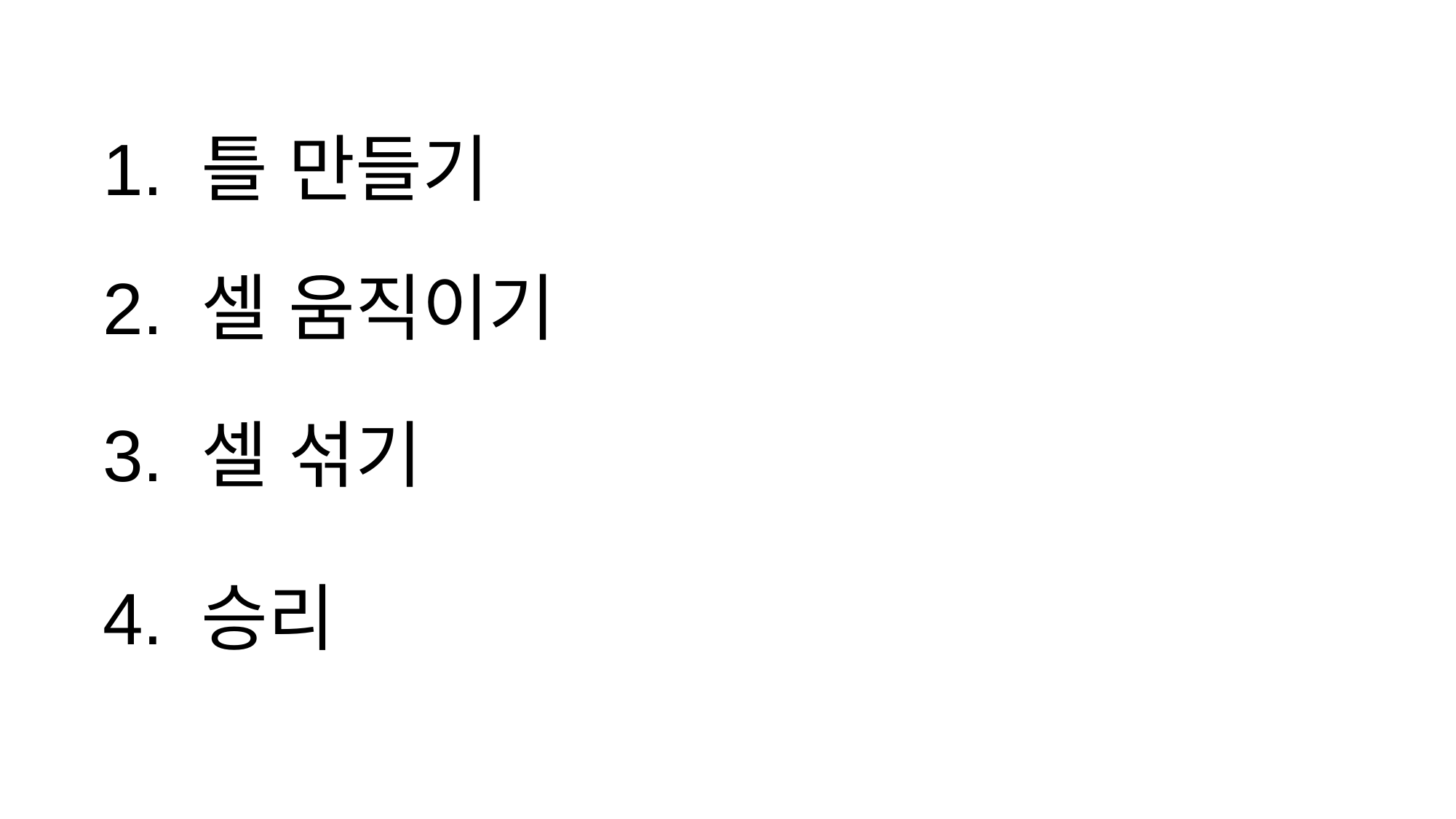

1. 틀 만들기
2. 셀 움직이기
3. 셀 섞기
4. 승리